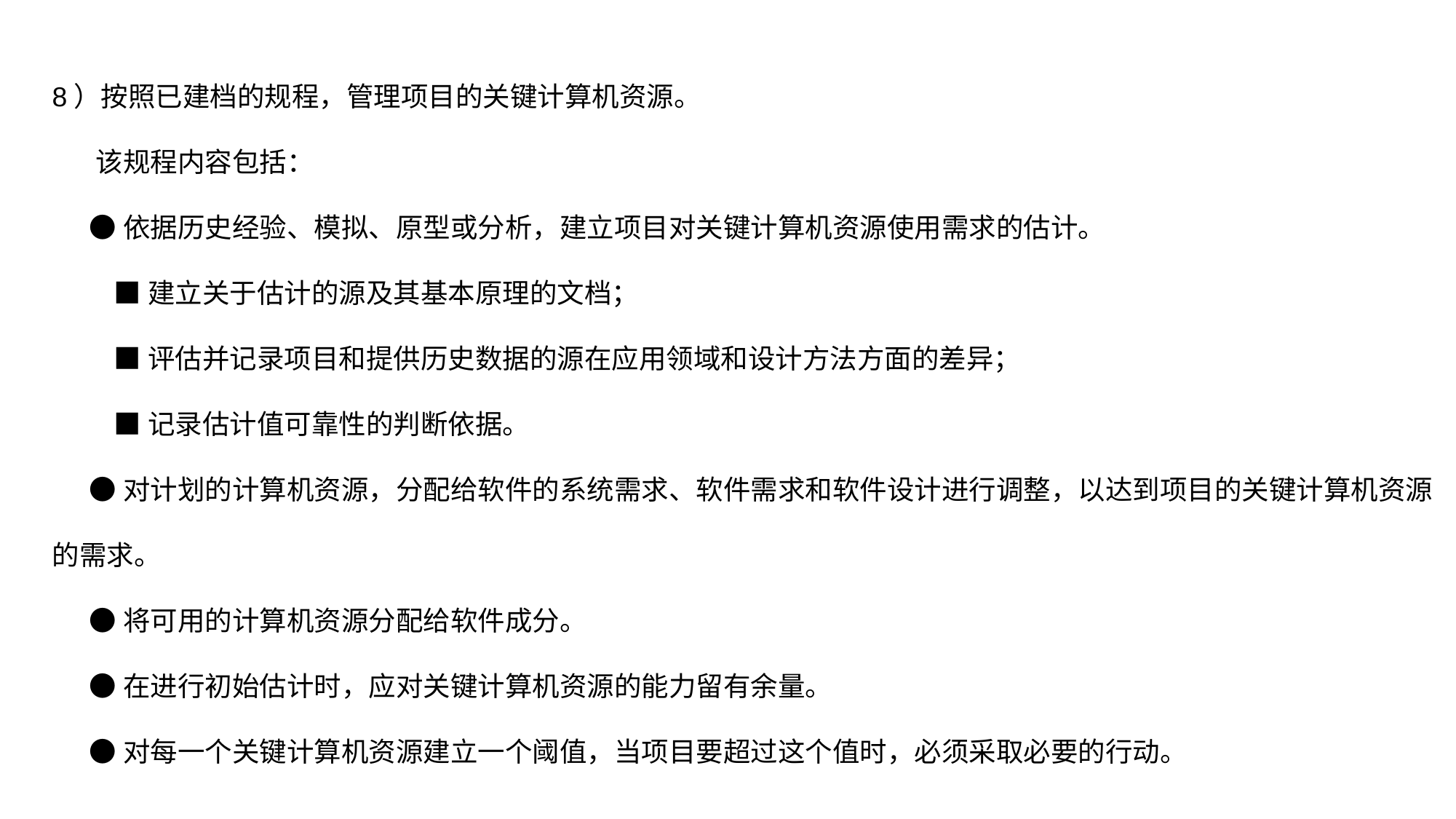

8）按照已建档的规程，管理项目的关键计算机资源。
      该规程内容包括：
      ●依据历史经验、模拟、原型或分析，建立项目对关键计算机资源使用需求的估计。
          ■建立关于估计的源及其基本原理的文档；
          ■评估并记录项目和提供历史数据的源在应用领域和设计方法方面的差异；
          ■记录估计值可靠性的判断依据。
      ●对计划的计算机资源，分配给软件的系统需求、软件需求和软件设计进行调整，以达到项目的关键计算机资源的需求。
      ●将可用的计算机资源分配给软件成分。
      ●在进行初始估计时，应对关键计算机资源的能力留有余量。
      ●对每一个关键计算机资源建立一个阈值，当项目要超过这个值时，必须采取必要的行动。